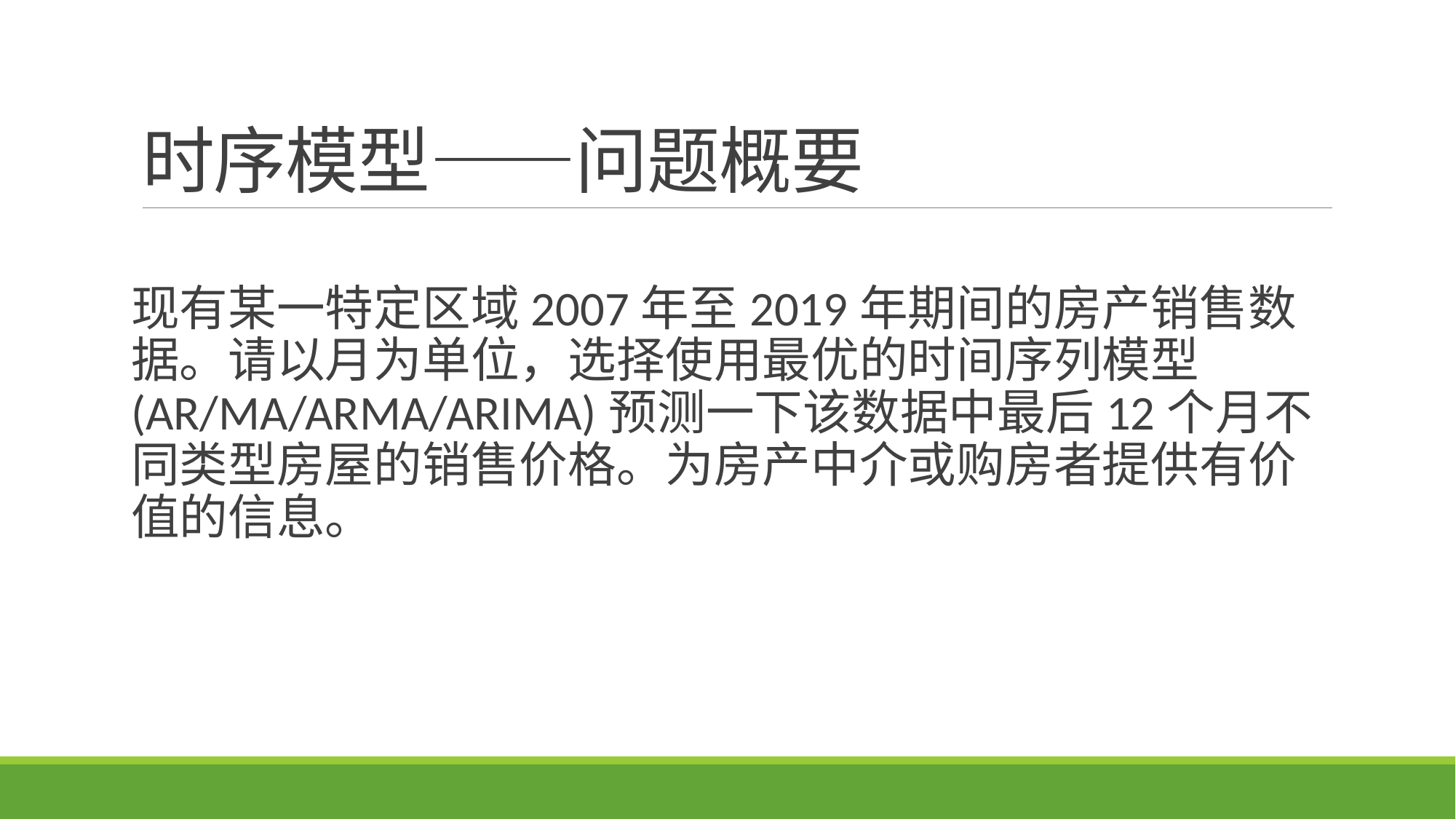

# 时序模型——问题概要

现有某⼀特定区域2007年⾄2019年期间的房产销售数据。请以⽉为单位，选择使⽤最优的时间序列模型(AR/MA/ARMA/ARIMA)预测⼀下该数据中最后12个⽉不同类型房屋的销售价格。为房产中介或购房者提供有价值的信息。